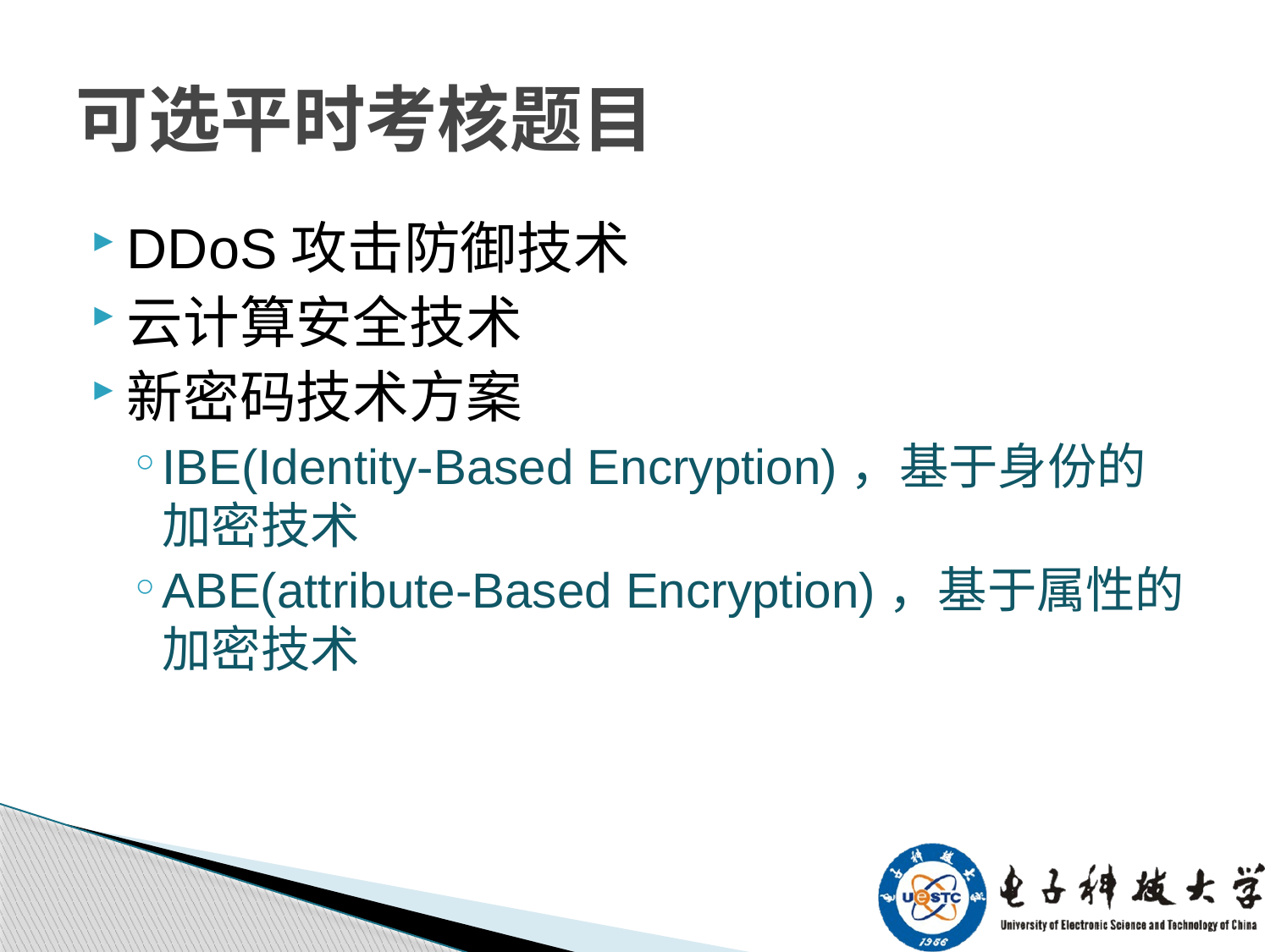

# 可选平时考核题目
DDoS攻击防御技术
云计算安全技术
新密码技术方案
IBE(Identity-Based Encryption)，基于身份的加密技术
ABE(attribute-Based Encryption)，基于属性的加密技术